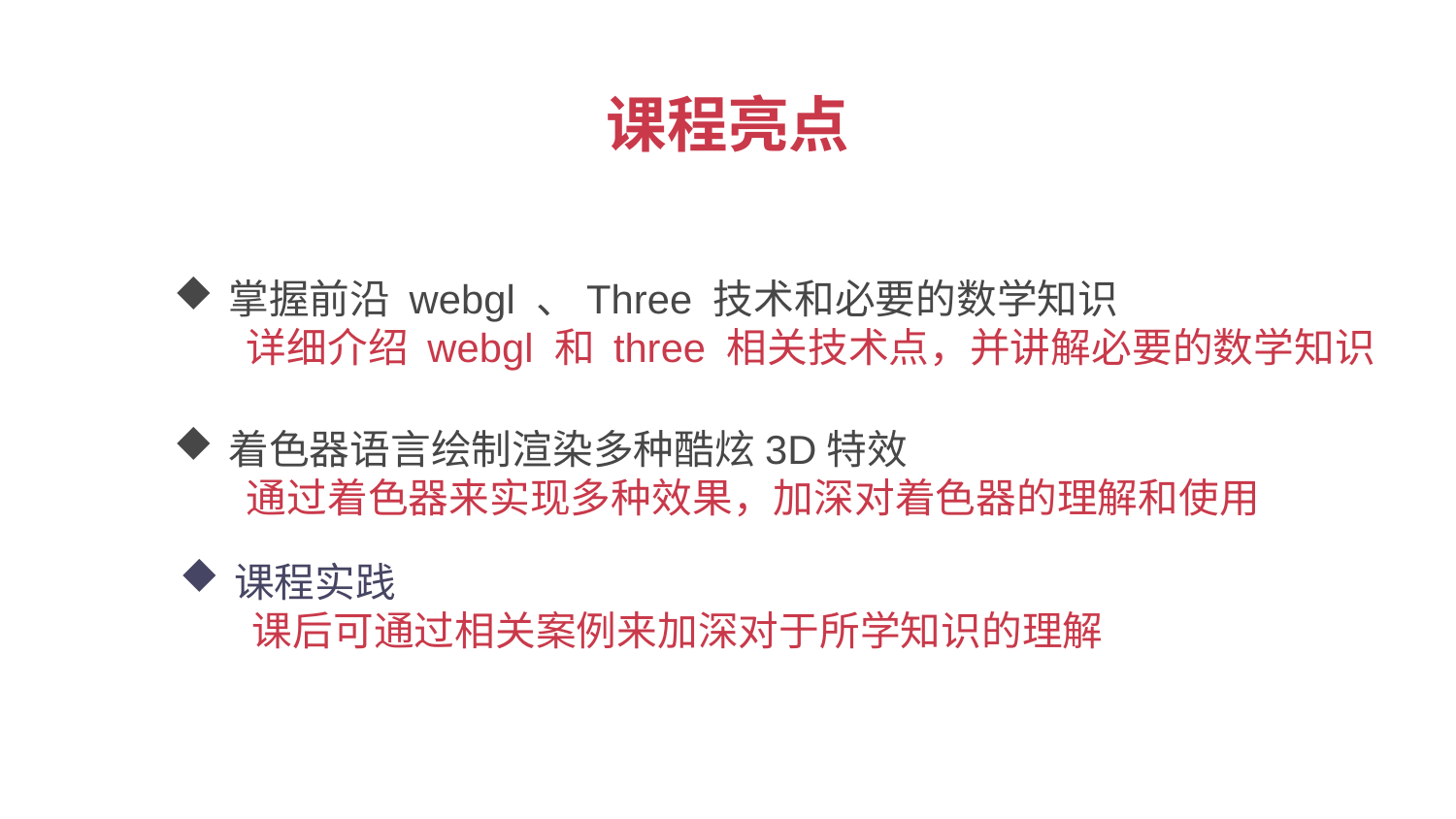

课程亮点
掌握前沿 webgl 、Three 技术和必要的数学知识
详细介绍 webgl 和 three 相关技术点，并讲解必要的数学知识

着色器语言绘制渲染多种酷炫3D特效
通过着色器来实现多种效果，加深对着色器的理解和使用
课程实践
课后可通过相关案例来加深对于所学知识的理解